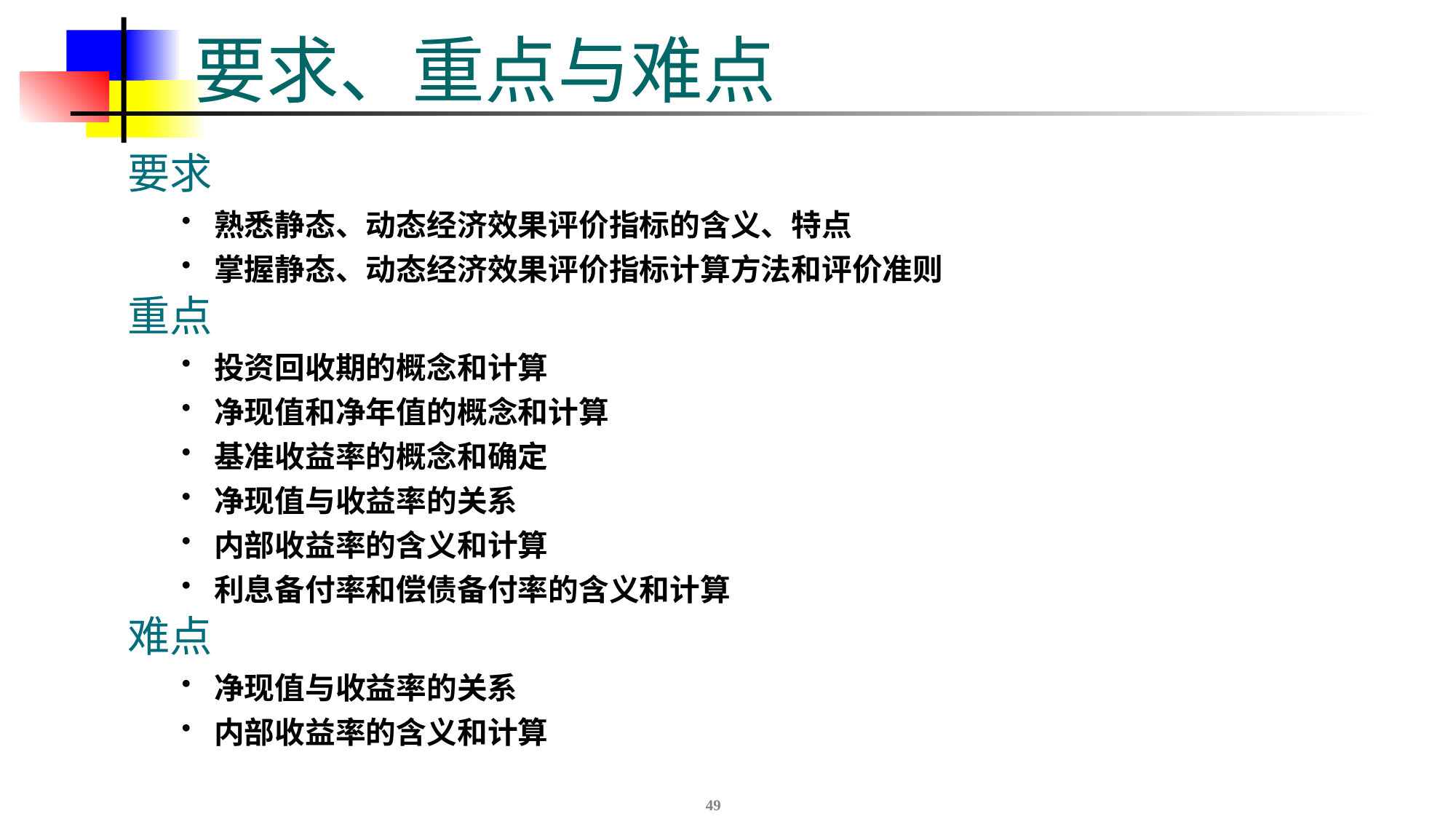

# 要求、重点与难点
要求
熟悉静态、动态经济效果评价指标的含义、特点
掌握静态、动态经济效果评价指标计算方法和评价准则
重点
投资回收期的概念和计算
净现值和净年值的概念和计算
基准收益率的概念和确定
净现值与收益率的关系
内部收益率的含义和计算
利息备付率和偿债备付率的含义和计算
难点
净现值与收益率的关系
内部收益率的含义和计算
49